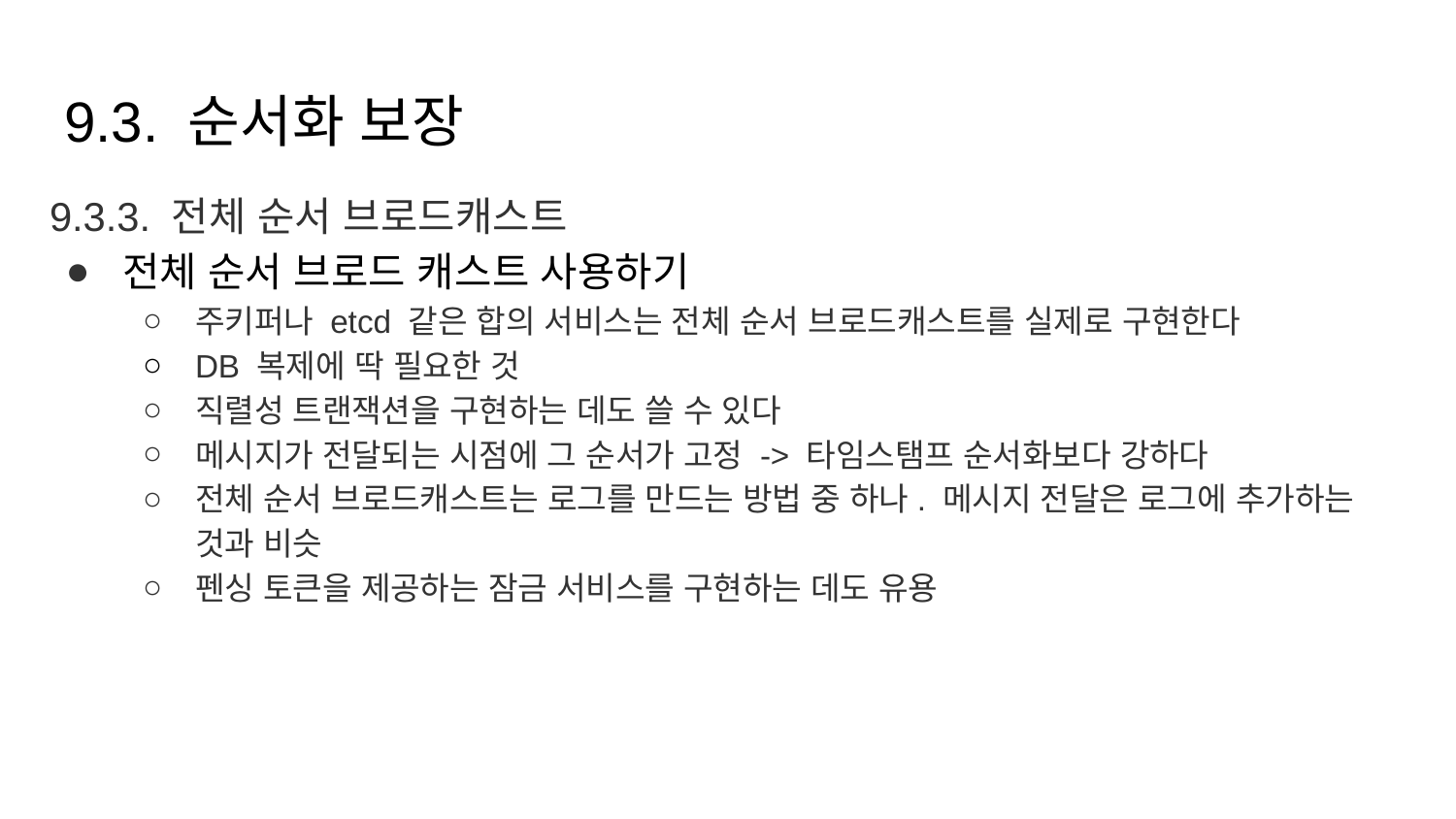

# 9.3. 순서화 보장
9.3.3. 전체 순서 브로드캐스트
전체 순서 브로드 캐스트 사용하기
주키퍼나 etcd 같은 합의 서비스는 전체 순서 브로드캐스트를 실제로 구현한다
DB 복제에 딱 필요한 것
직렬성 트랜잭션을 구현하는 데도 쓸 수 있다
메시지가 전달되는 시점에 그 순서가 고정 -> 타임스탬프 순서화보다 강하다
전체 순서 브로드캐스트는 로그를 만드는 방법 중 하나. 메시지 전달은 로그에 추가하는 것과 비슷
펜싱 토큰을 제공하는 잠금 서비스를 구현하는 데도 유용